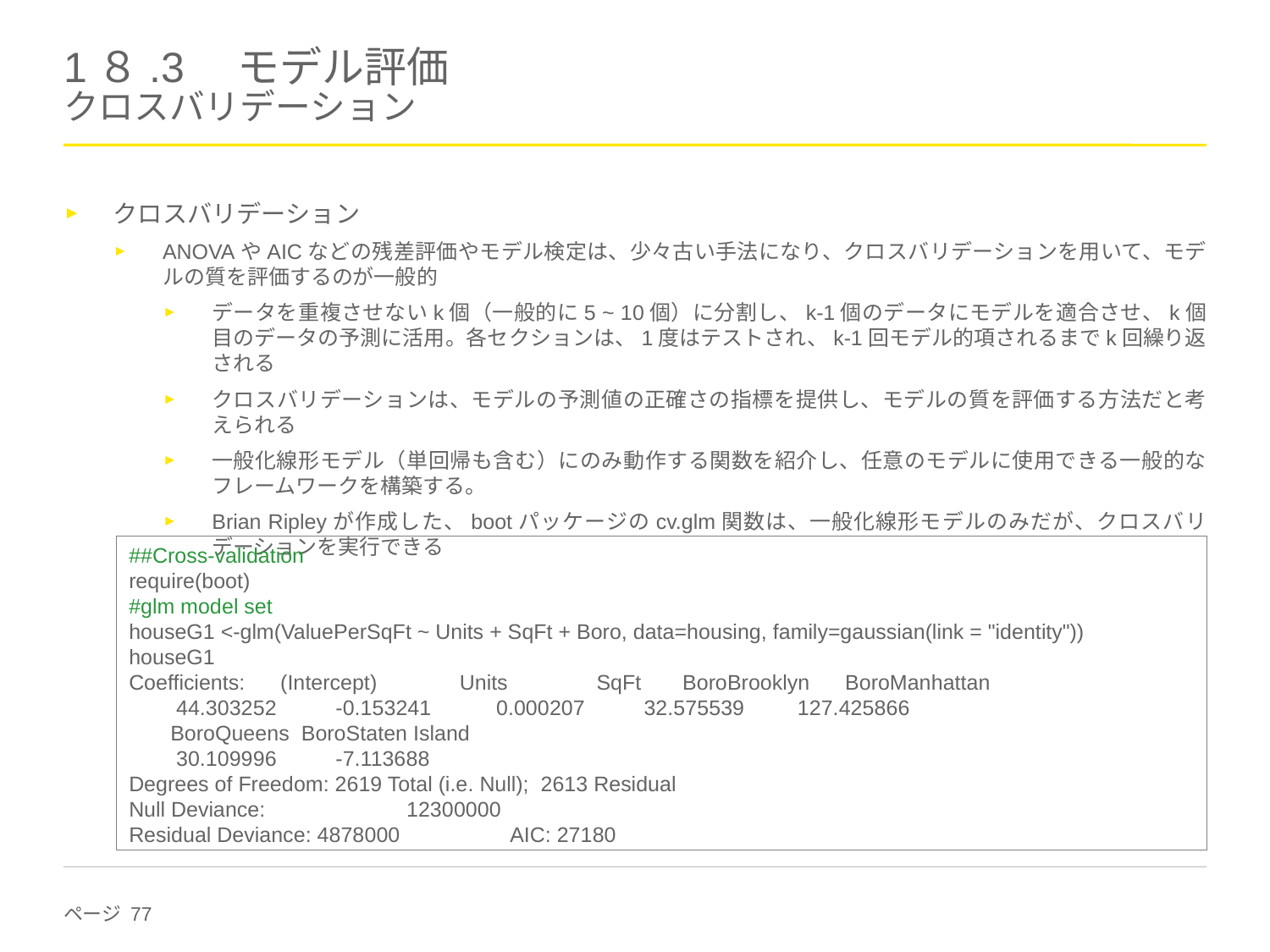

# 1８.3　モデル評価 クロスバリデーション
クロスバリデーション
ANOVAやAICなどの残差評価やモデル検定は、少々古い手法になり、クロスバリデーションを用いて、モデルの質を評価するのが一般的
データを重複させないk個（一般的に5 ~ 10個）に分割し、k-1個のデータにモデルを適合させ、k個目のデータの予測に活用。各セクションは、1度はテストされ、k-1回モデル的項されるまでk回繰り返される
クロスバリデーションは、モデルの予測値の正確さの指標を提供し、モデルの質を評価する方法だと考えられる
一般化線形モデル（単回帰も含む）にのみ動作する関数を紹介し、任意のモデルに使用できる一般的なフレームワークを構築する。
Brian Ripleyが作成した、bootパッケージのcv.glm関数は、一般化線形モデルのみだが、クロスバリデーションを実行できる

##Cross-validation
require(boot)
#glm model set
houseG1 <-glm(ValuePerSqFt ~ Units + SqFt + Boro, data=housing, family=gaussian(link = "identity"))
houseG1
Coefficients:      (Intercept)              Units               SqFt       BoroBrooklyn      BoroManhattan
        44.303252          -0.153241           0.000207          32.575539         127.425866
       BoroQueens  BoroStaten Island
        30.109996          -7.113688
Degrees of Freedom: 2619 Total (i.e. Null);  2613 Residual
Null Deviance:	    12300000
Residual Deviance: 4878000 	AIC: 27180